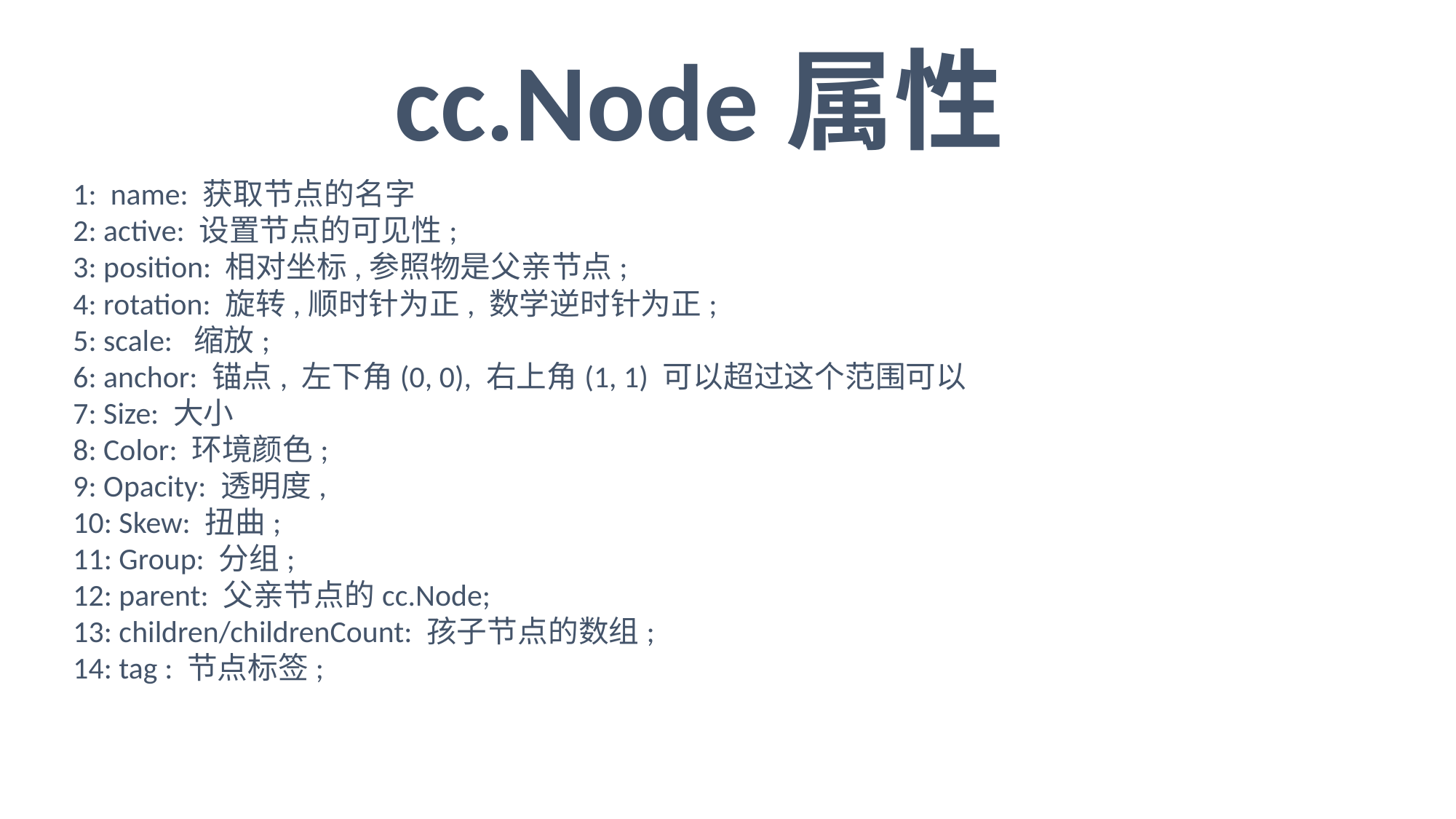

cc.Node属性
1:  name: 获取节点的名字
2: active: 设置节点的可见性;
3: position: 相对坐标,参照物是父亲节点;
4: rotation: 旋转,顺时针为正, 数学逆时针为正;
5: scale:  缩放;
6: anchor: 锚点, 左下角(0, 0), 右上角(1, 1) 可以超过这个范围可以
7: Size: 大小
8: Color: 环境颜色;
9: Opacity: 透明度,
10: Skew: 扭曲;
11: Group: 分组;
12: parent: 父亲节点的cc.Node;
13: children/childrenCount: 孩子节点的数组;
14: tag : 节点标签;